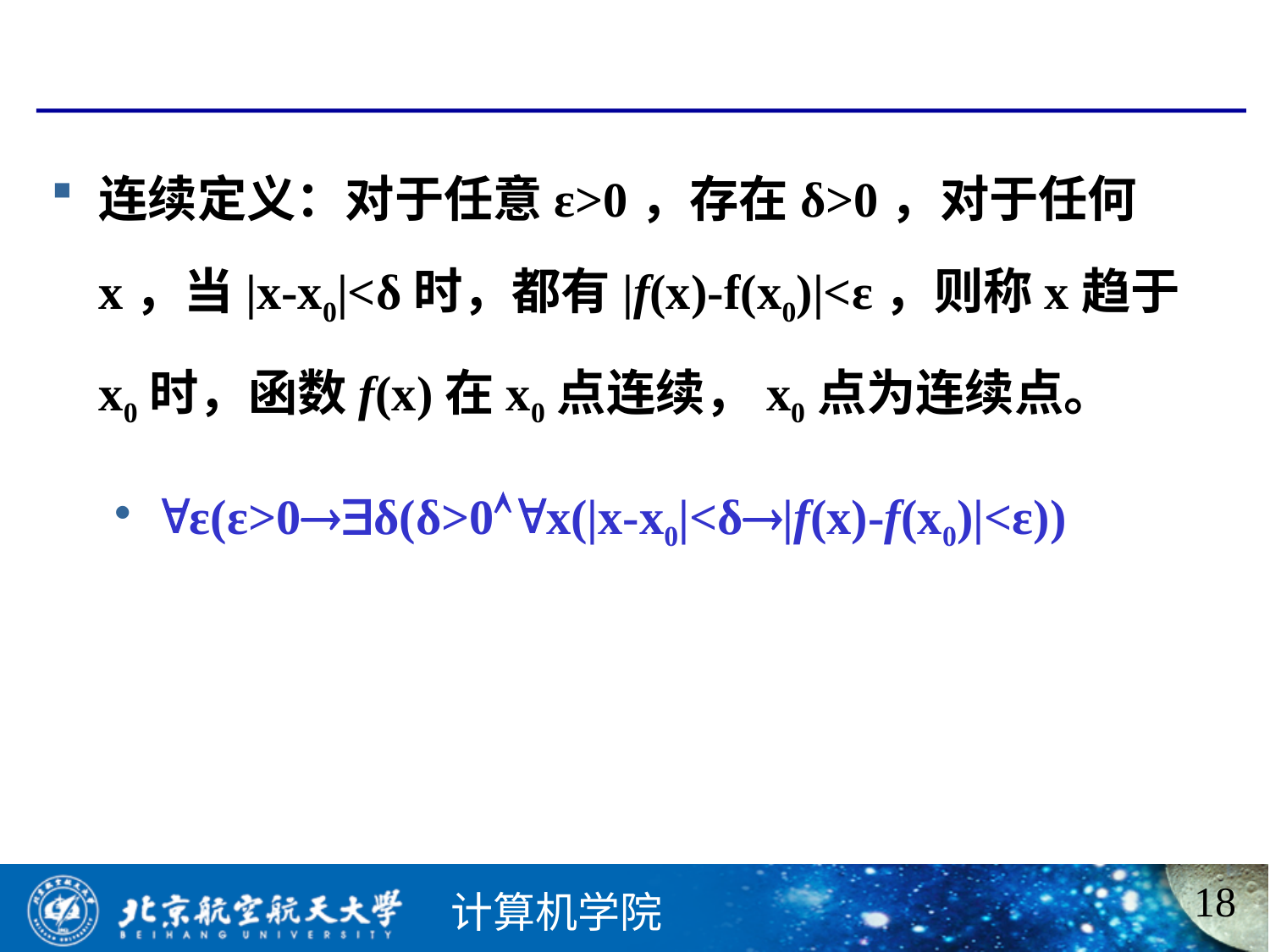

#
连续定义：对于任意ε>0，存在δ>0，对于任何x，当|x-x0|<δ时，都有|f(x)-f(x0)|<ε，则称x趋于x0时，函数f(x)在x0点连续，x0点为连续点。
∀ε(ε>0→∃δ(δ>0∧∀x(|x-x0|<δ→|f(x)-f(x0)|<ε))